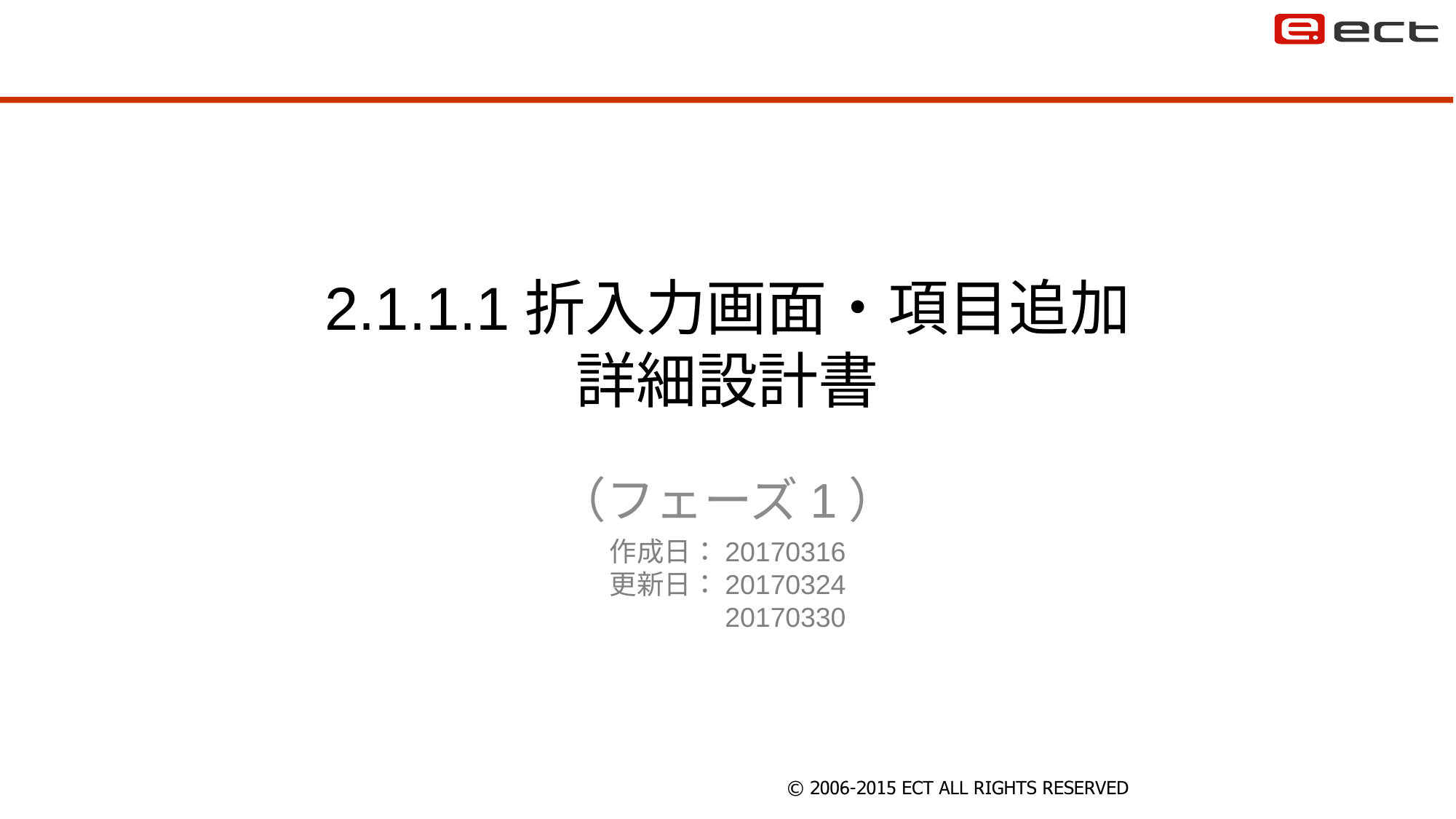

# 2.1.1.1折入力画面・項目追加 詳細設計書
（フェーズ1）
作成日：20170316
更新日：20170324
　　　　20170330